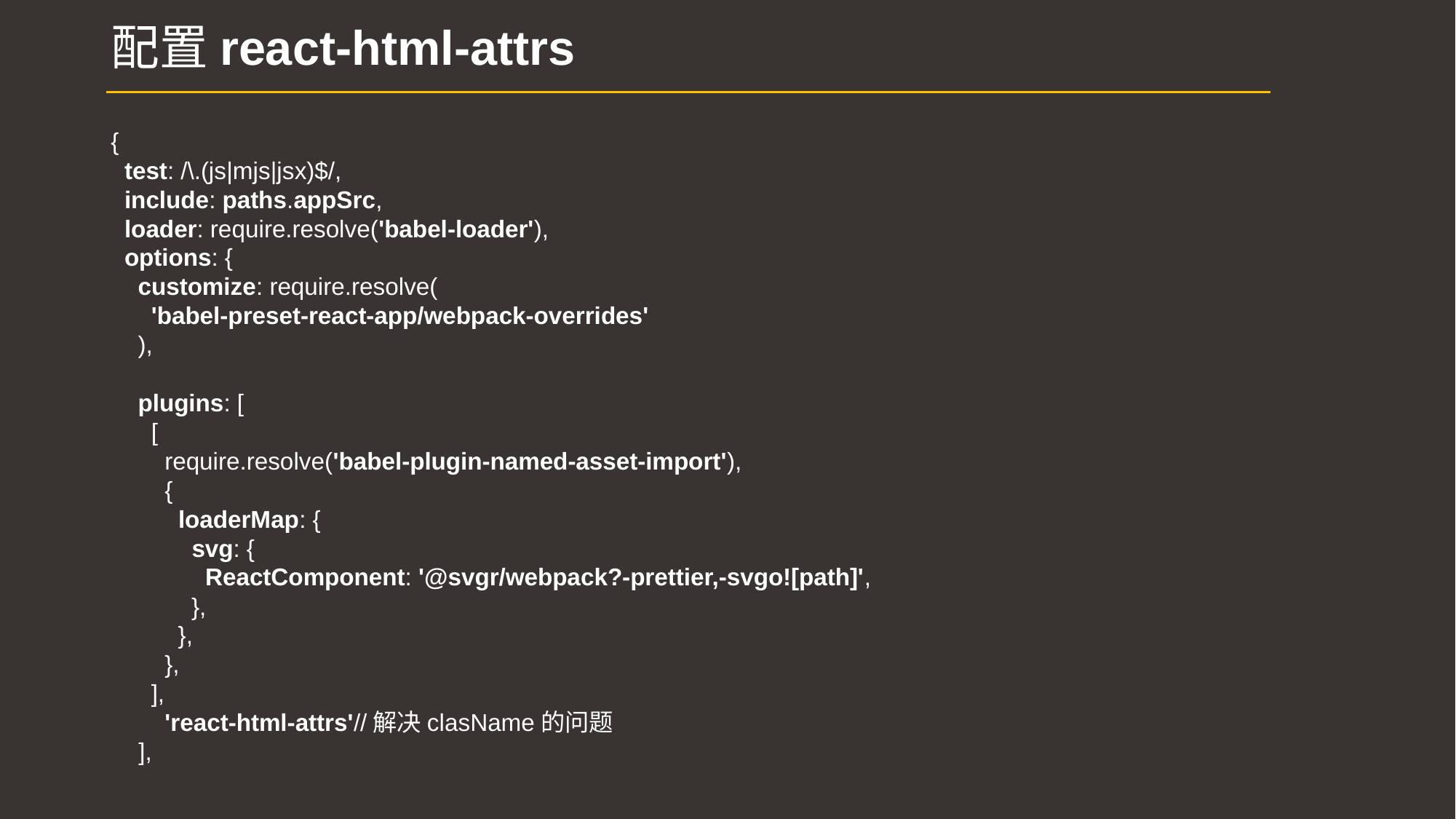

# 配置react-html-attrs
{
  test: /\.(js|mjs|jsx)$/,
  include: paths.appSrc,
  loader: require.resolve('babel-loader'),
  options: {
    customize: require.resolve(
      'babel-preset-react-app/webpack-overrides'
    ),
    plugins: [
      [
        require.resolve('babel-plugin-named-asset-import'),
        {
          loaderMap: {
            svg: {
              ReactComponent: '@svgr/webpack?-prettier,-svgo![path]',
            },
          },
        },
      ],
        'react-html-attrs'//解决clasName的问题
    ],